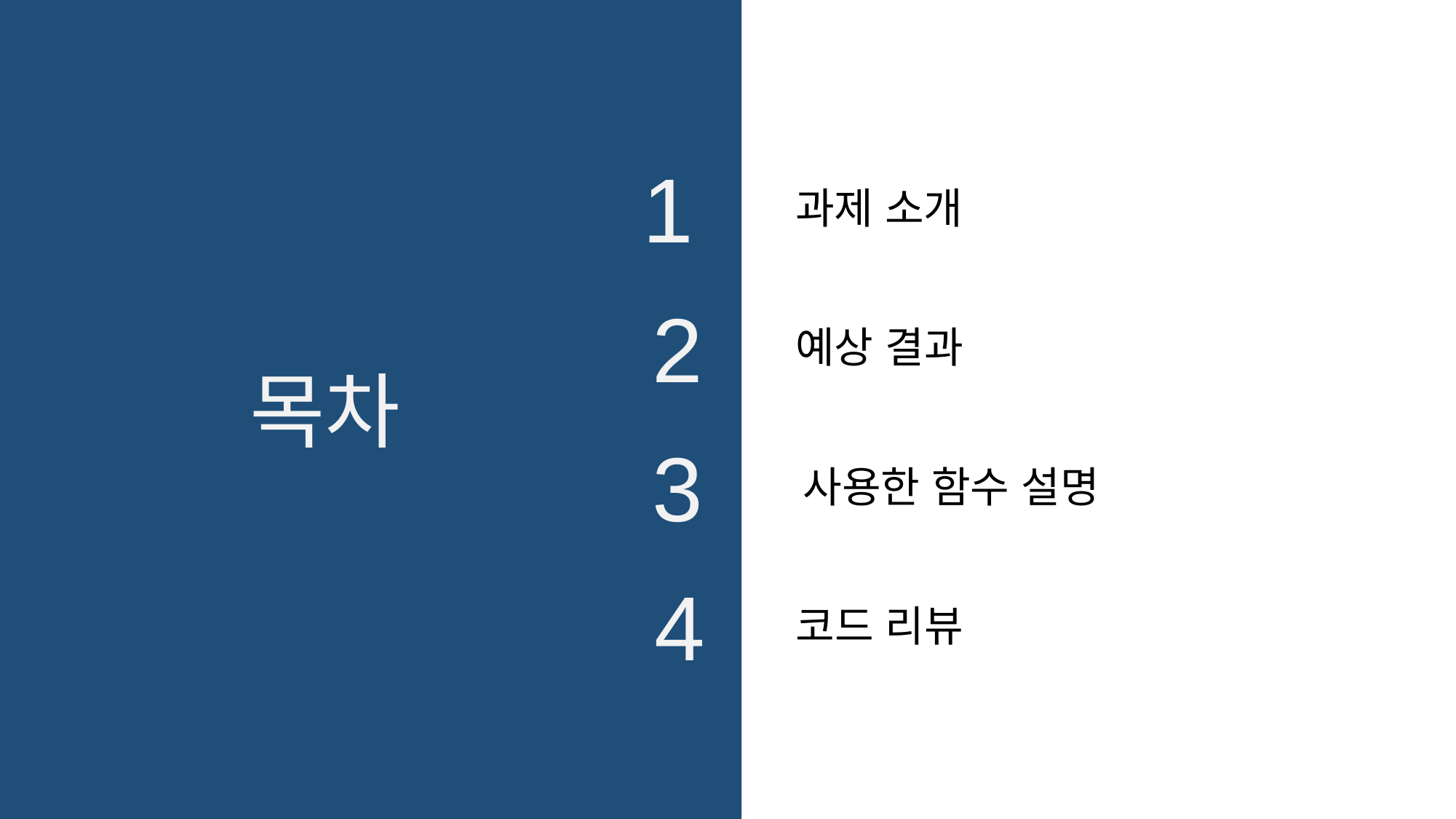

1
과제 소개
2
예상 결과
목차
3
사용한 함수 설명

4
코드 리뷰